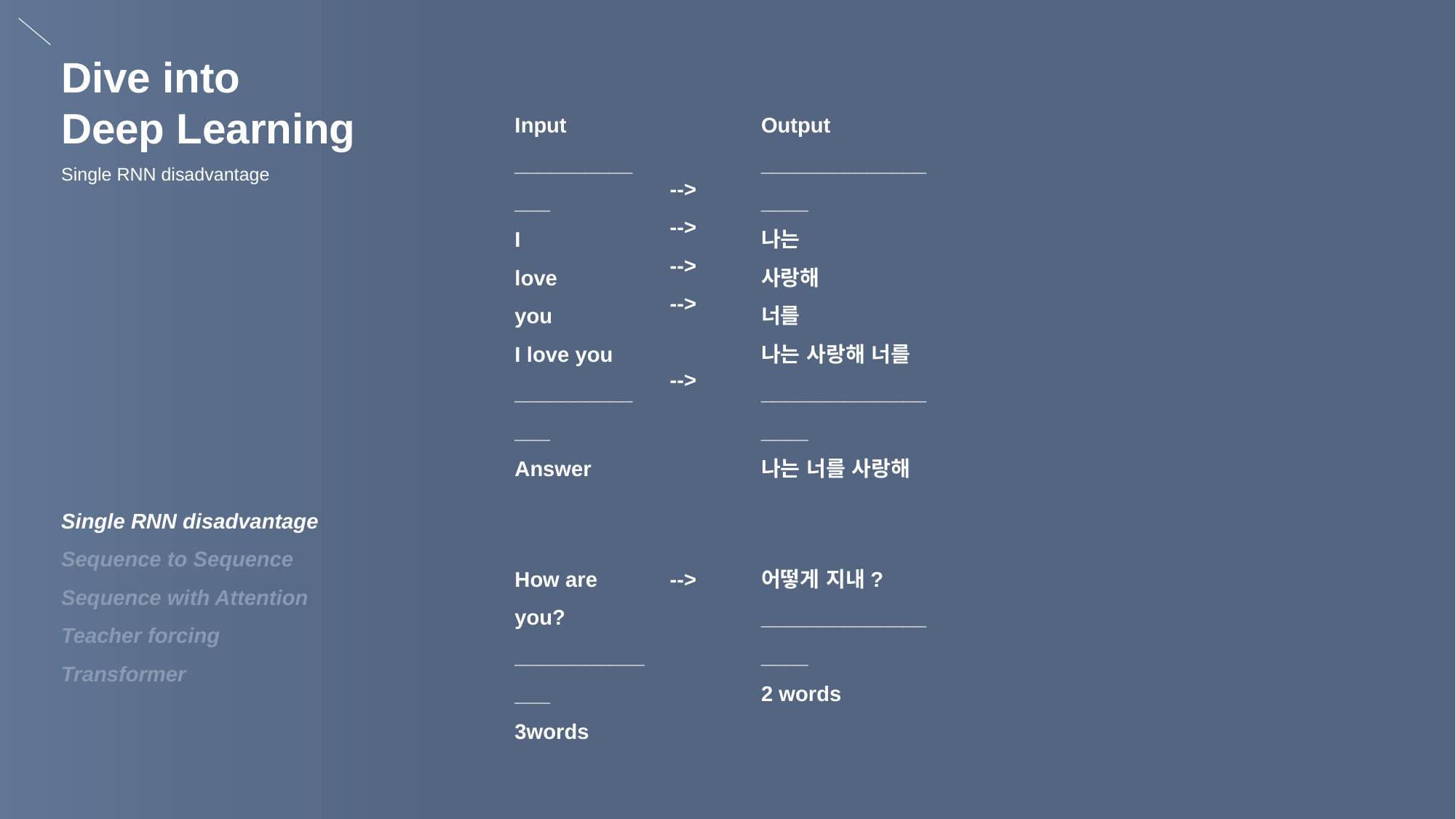

Dive into
Deep Learning
Single RNN disadvantage
Single RNN disadvantage
Sequence to Sequence
Sequence with Attention
Teacher forcing
Transformer
Input
_____________
I
love
you
I love you
_____________
Answer

-->
-->
-->
-->

-->
Output
__________________
나는
사랑해
너를
나는 사랑해 너를
__________________
나는 너를 사랑해
How are you?
______________
3words
-->
어떻게 지내?
__________________
2 words